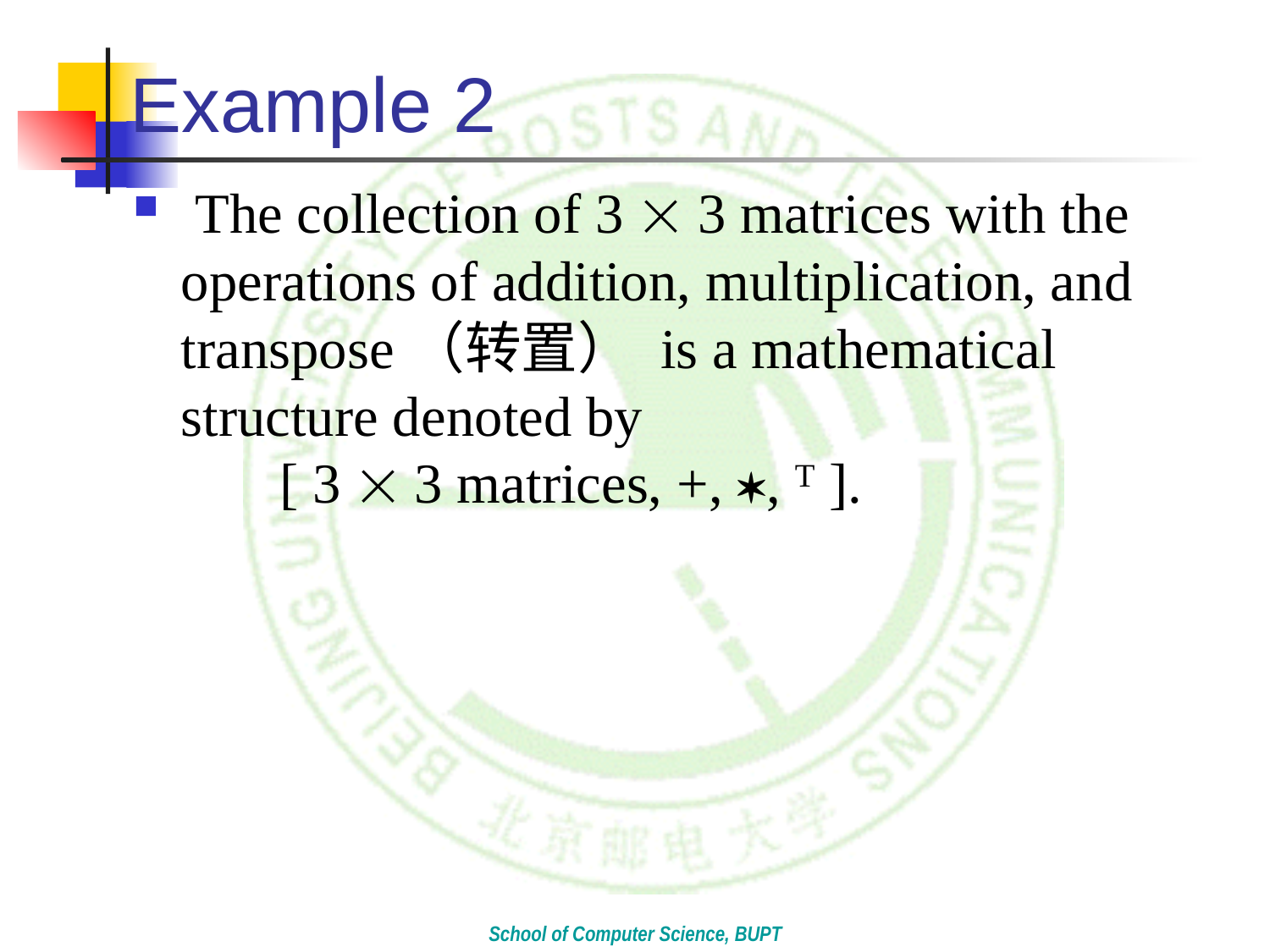

# Example 2
 The collection of 3 × 3 matrices with the operations of addition, multiplication, and     transpose（转置） is a mathematical structure denoted by                                                 [ 3 × 3 matrices, +, ∗, T ].

School of Computer Science, BUPT
4